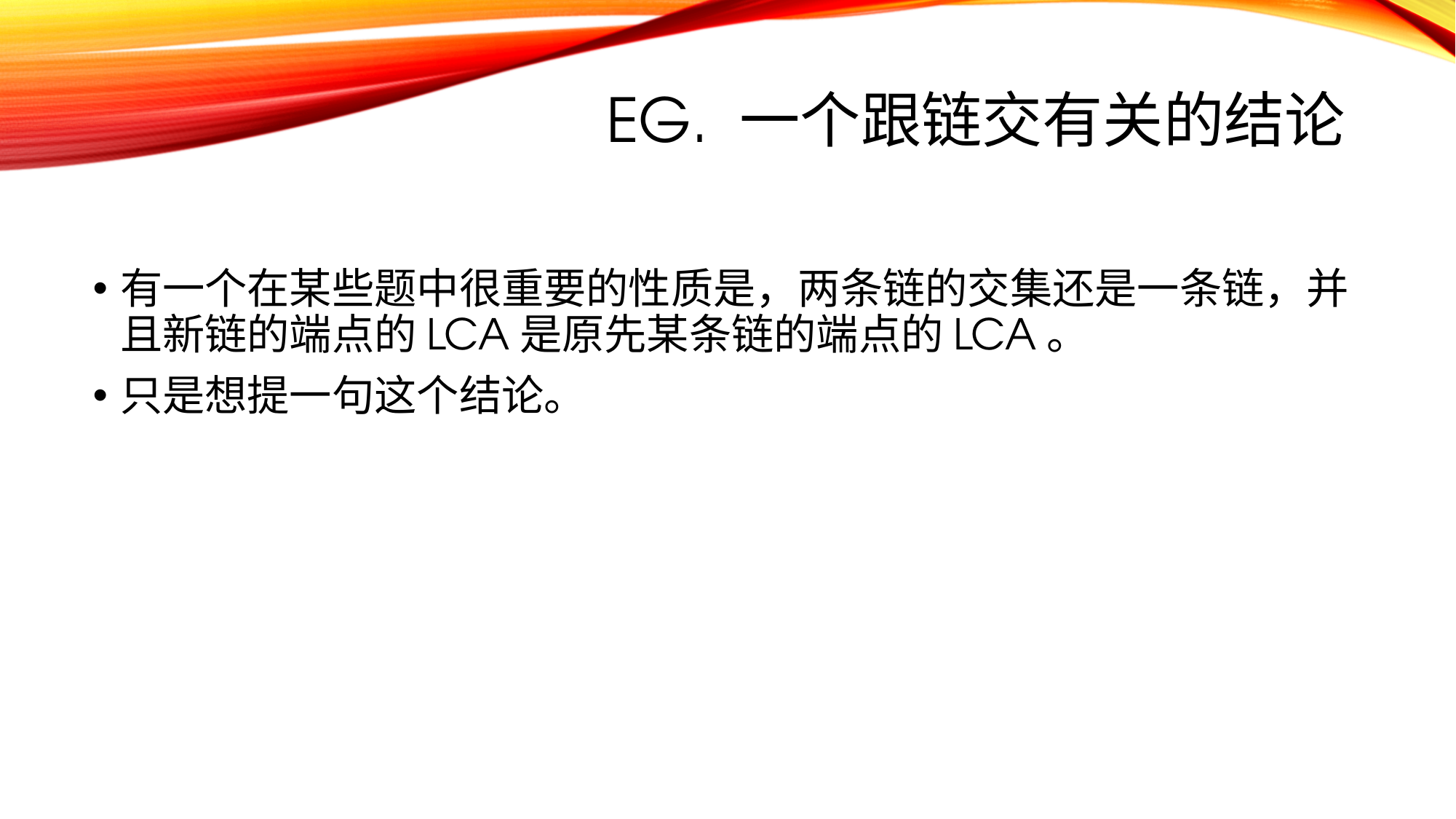

# Eg. 一个跟链交有关的结论
有一个在某些题中很重要的性质是，两条链的交集还是一条链，并且新链的端点的LCA是原先某条链的端点的LCA。
只是想提一句这个结论。